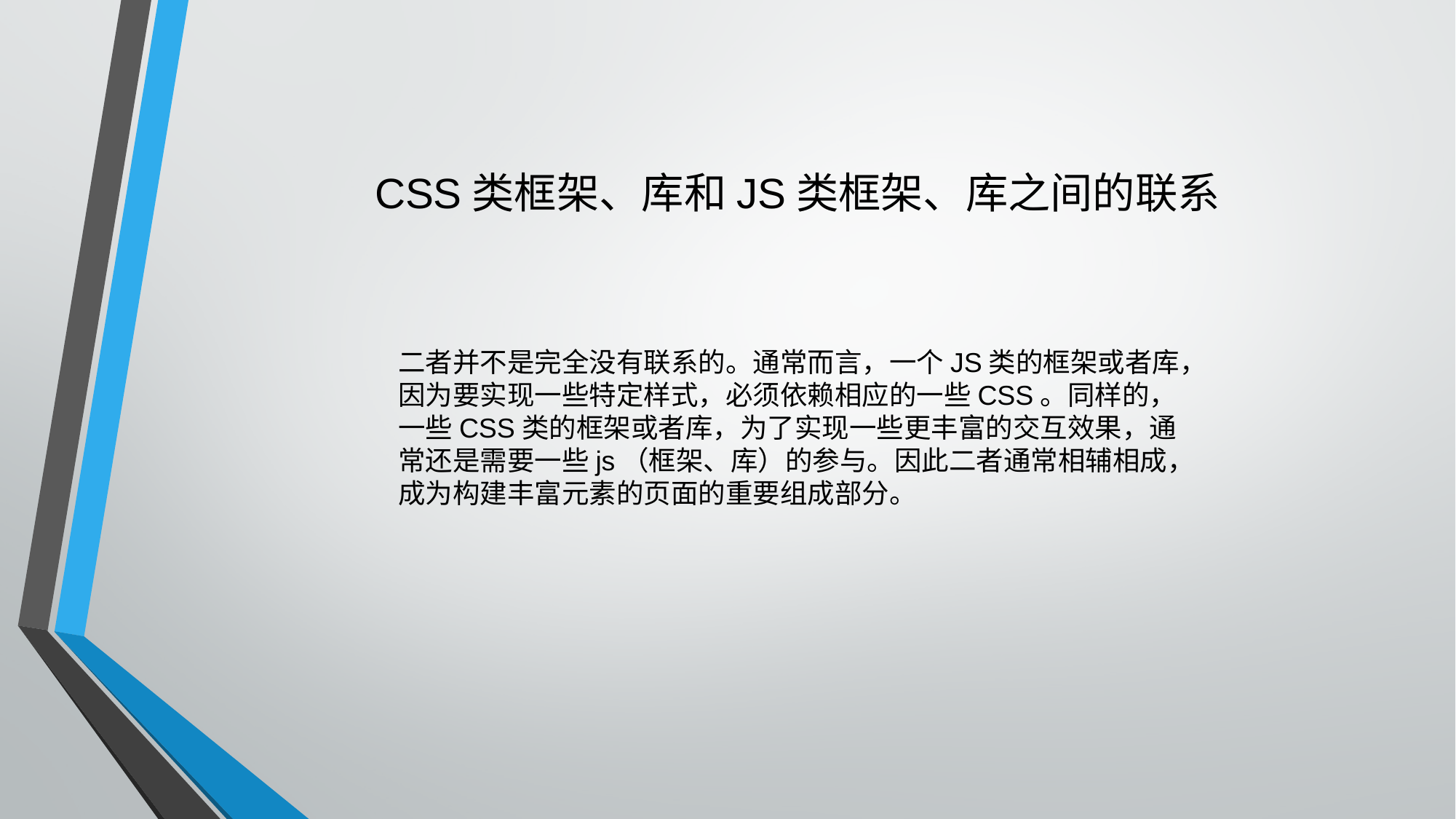

CSS类框架、库和JS类框架、库之间的联系
二者并不是完全没有联系的。通常而言，一个JS类的框架或者库，因为要实现一些特定样式，必须依赖相应的一些CSS。同样的，一些CSS类的框架或者库，为了实现一些更丰富的交互效果，通常还是需要一些js（框架、库）的参与。因此二者通常相辅相成，成为构建丰富元素的页面的重要组成部分。